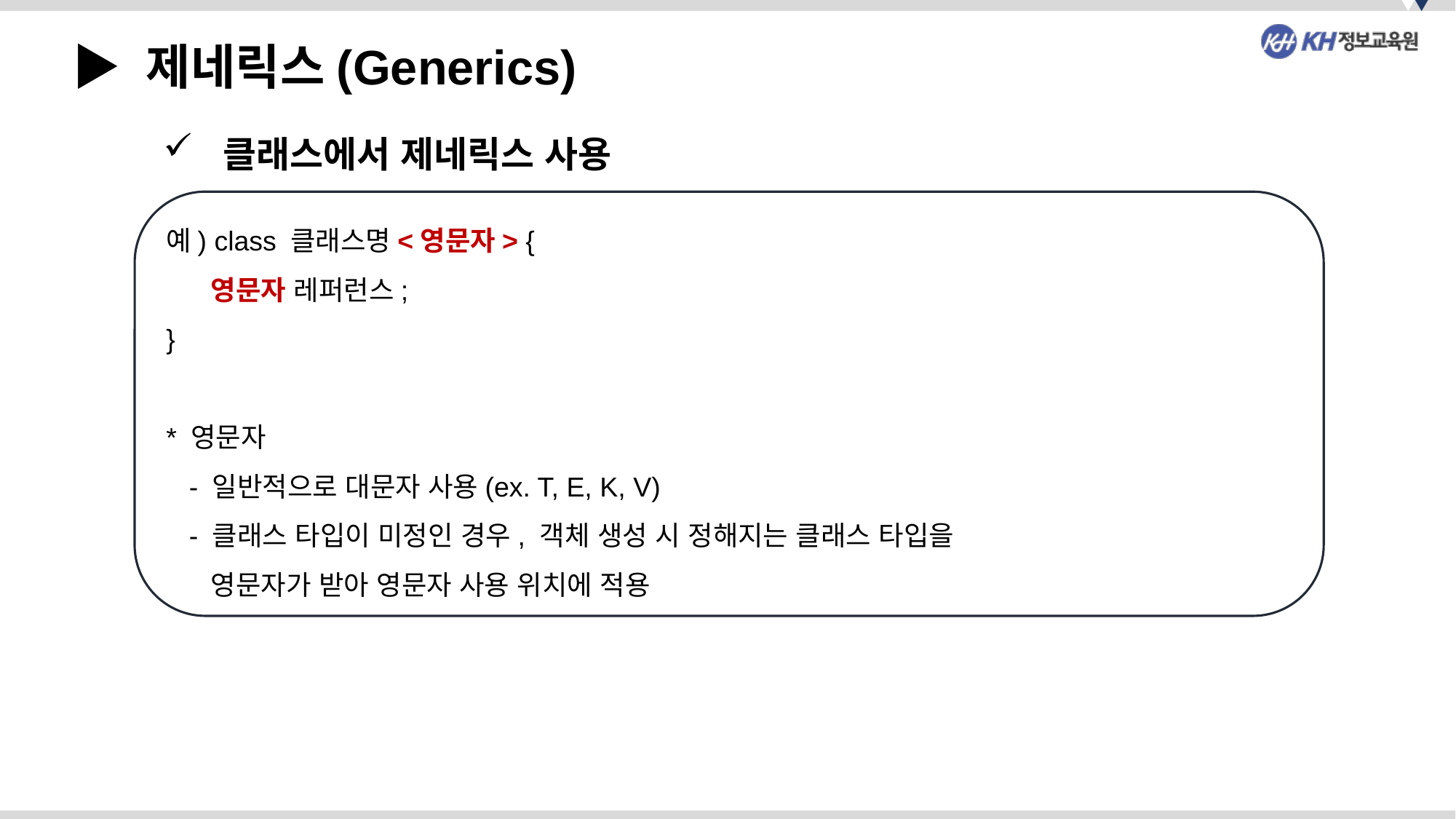

▶ 제네릭스(Generics)
 클래스에서 제네릭스 사용
예) class 클래스명<영문자> {
     영문자 레퍼런스;
}

* 영문자
   - 일반적으로 대문자 사용(ex. T, E, K, V)
   - 클래스 타입이 미정인 경우, 객체 생성 시 정해지는 클래스 타입을
     영문자가 받아 영문자 사용 위치에 적용